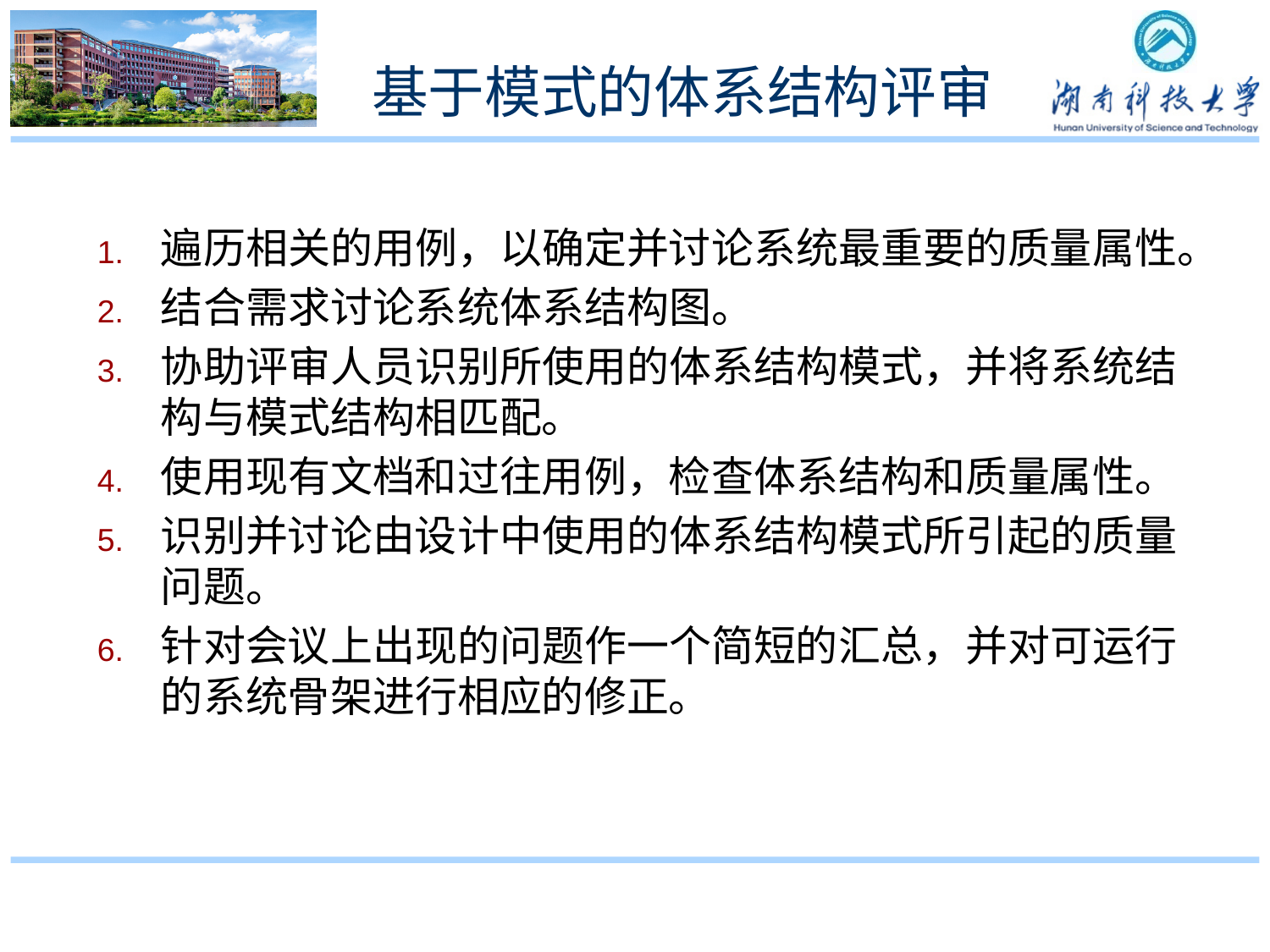

# 基于模式的体系结构评审
遍历相关的用例，以确定并讨论系统最重要的质量属性。
结合需求讨论系统体系结构图。
协助评审人员识别所使用的体系结构模式，并将系统结构与模式结构相匹配。
使用现有文档和过往用例，检查体系结构和质量属性。
识别并讨论由设计中使用的体系结构模式所引起的质量问题。
针对会议上出现的问题作一个简短的汇总，并对可运行的系统骨架进行相应的修正。
22